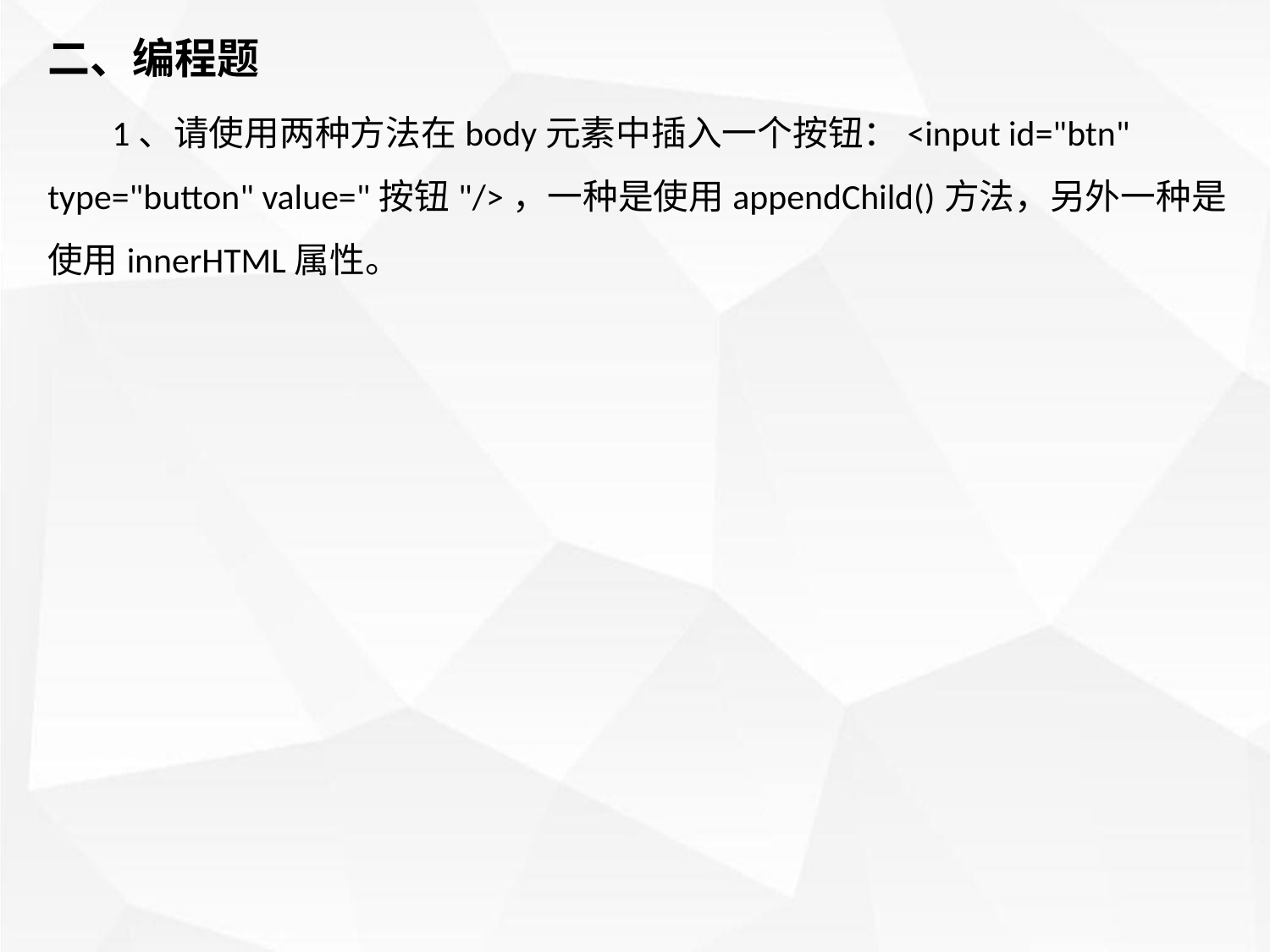

二、编程题
        1、请使用两种方法在body元素中插入一个按钮：<input id="btn" type="button" value="按钮"/>，一种是使用appendChild()方法，另外一种是使用innerHTML属性。